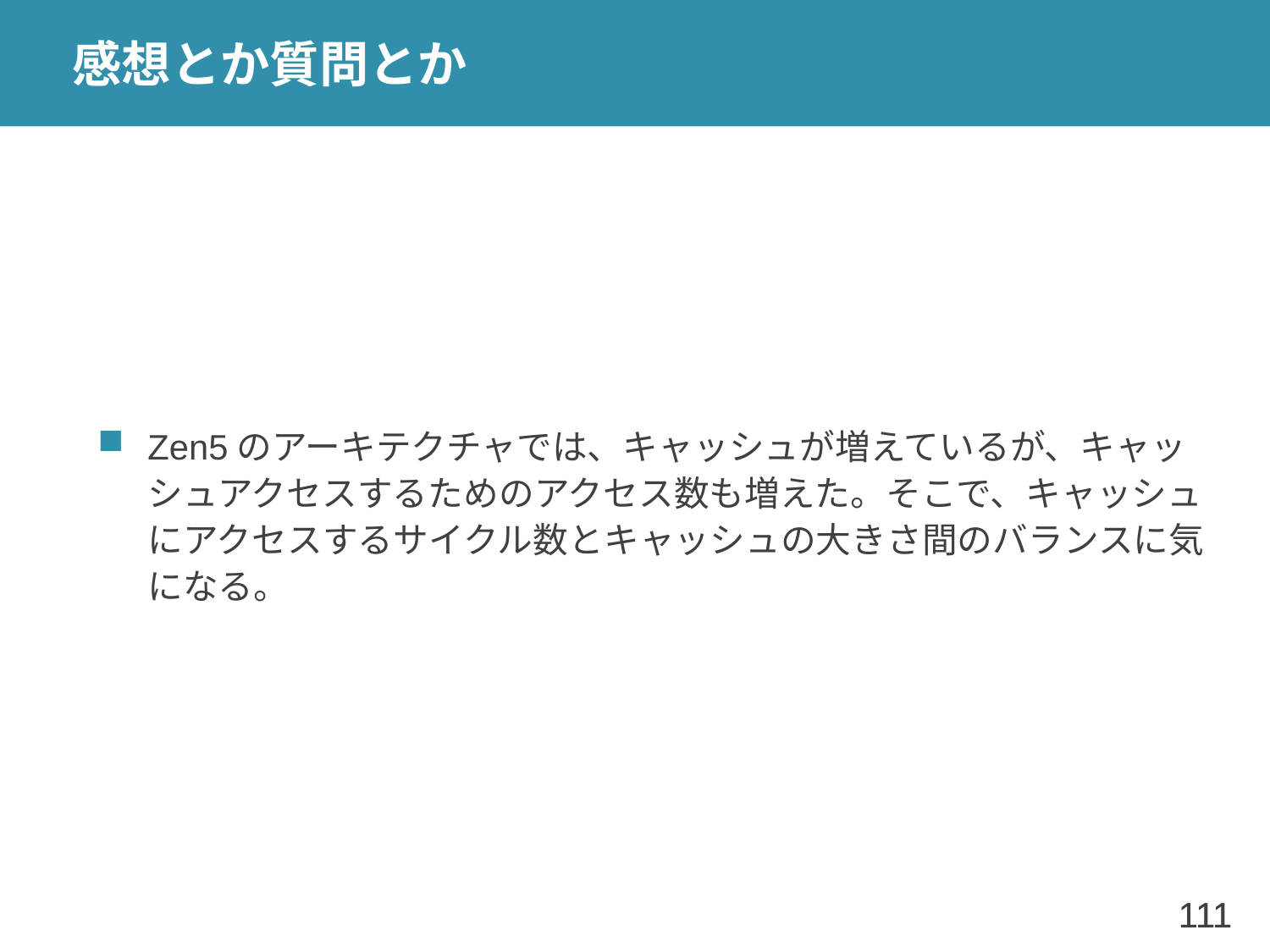

# 感想とか質問とか
Zen5のアーキテクチャでは、キャッシュが増えているが、キャッシュアクセスするためのアクセス数も増えた。そこで、キャッシュにアクセスするサイクル数とキャッシュの大きさ間のバランスに気になる。